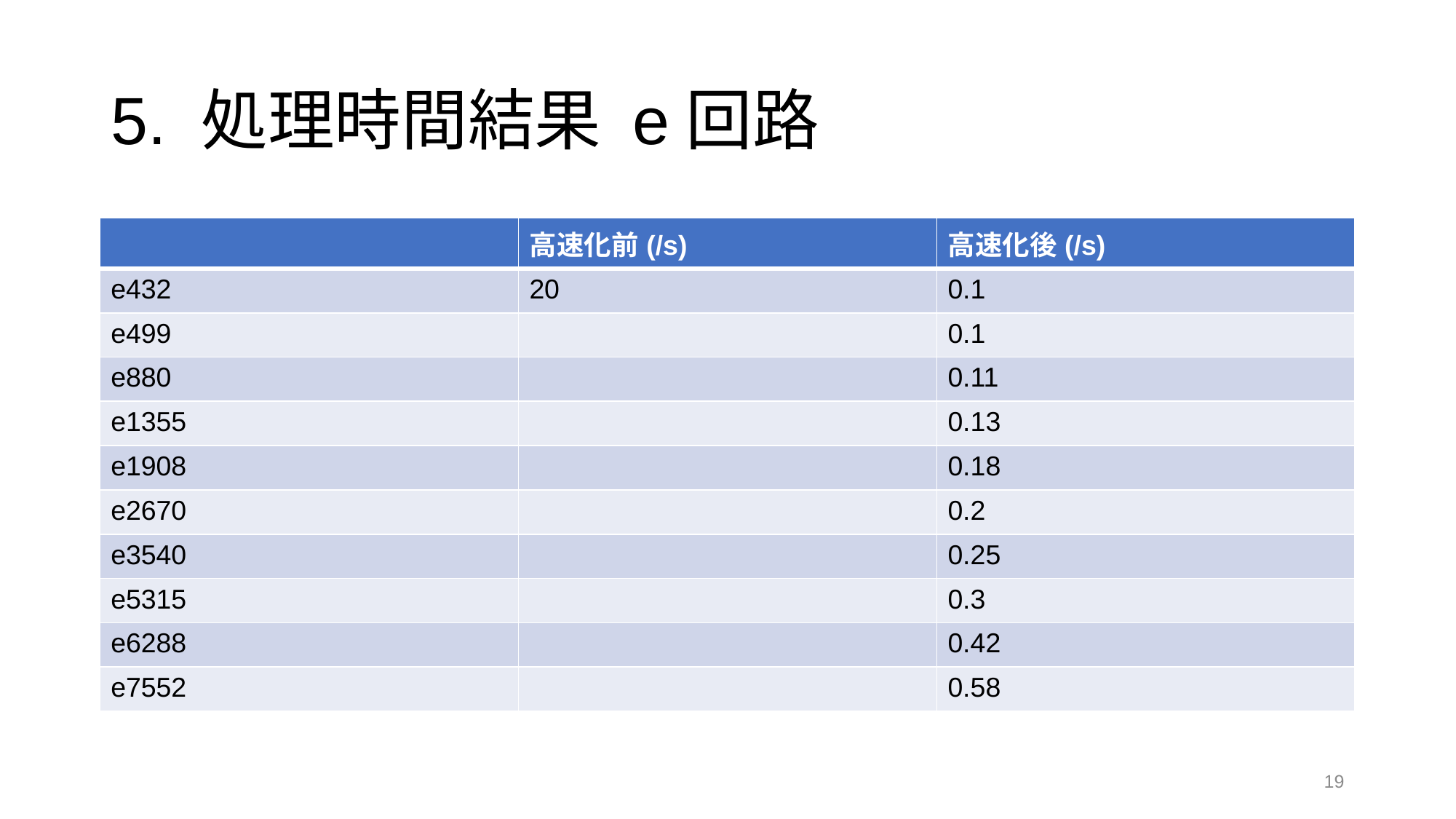

# 5. 処理時間結果 e回路
|  | 高速化前(/s) | 高速化後(/s) |
| --- | --- | --- |
| e432 | 20 | 0.1 |
| e499 |  | 0.1 |
| e880 |  | 0.11 |
| e1355 |  | 0.13 |
| e1908 |  | 0.18 |
| e2670 |  | 0.2 |
| e3540 |  | 0.25 |
| e5315 |  | 0.3 |
| e6288 |  | 0.42 |
| e7552 |  | 0.58 |
19